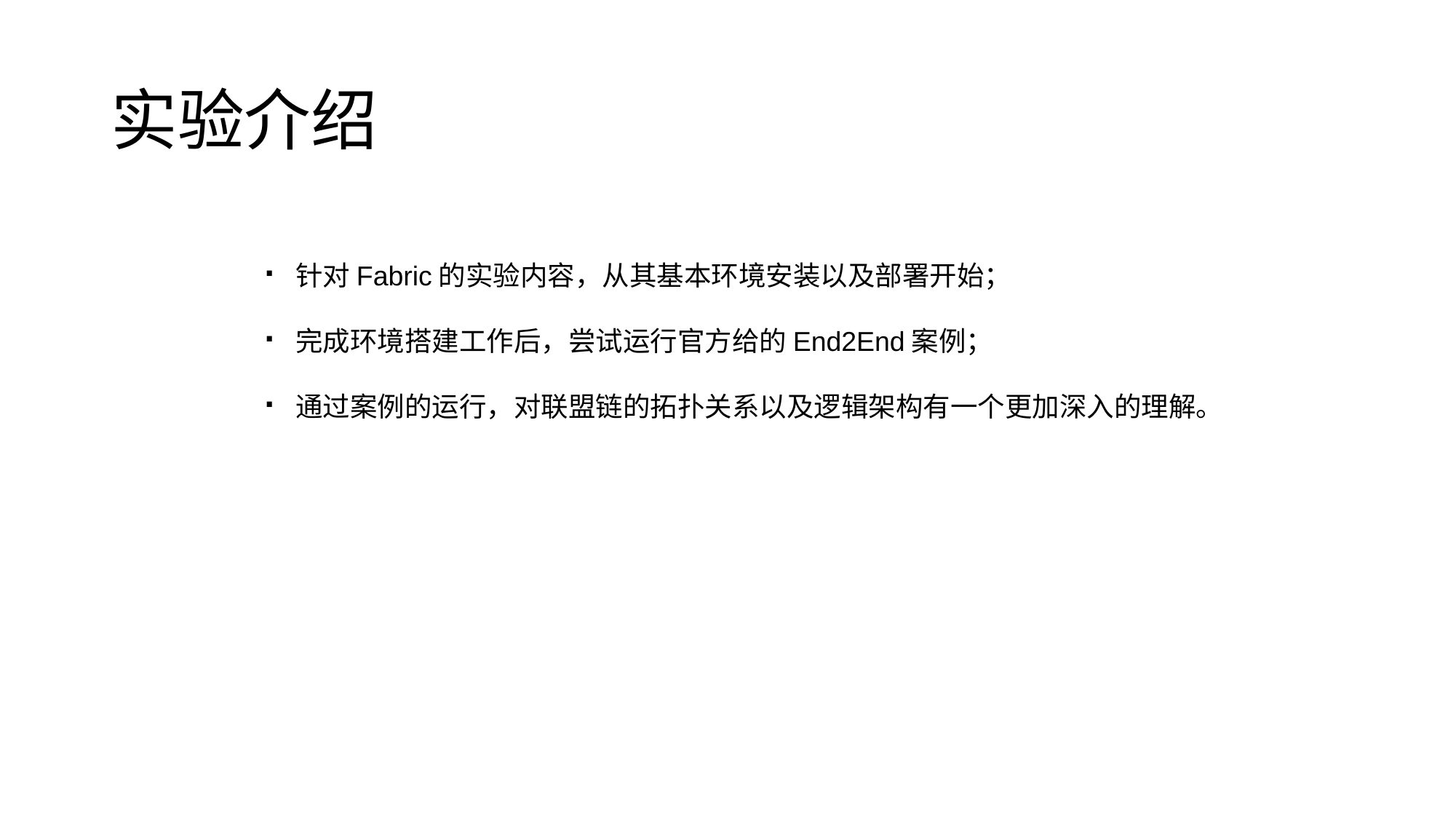

# 实验介绍
· 针对Fabric的实验内容，从其基本环境安装以及部署开始；
· 完成环境搭建工作后，尝试运行官方给的End2End案例；
· 通过案例的运行，对联盟链的拓扑关系以及逻辑架构有一个更加深入的理解。